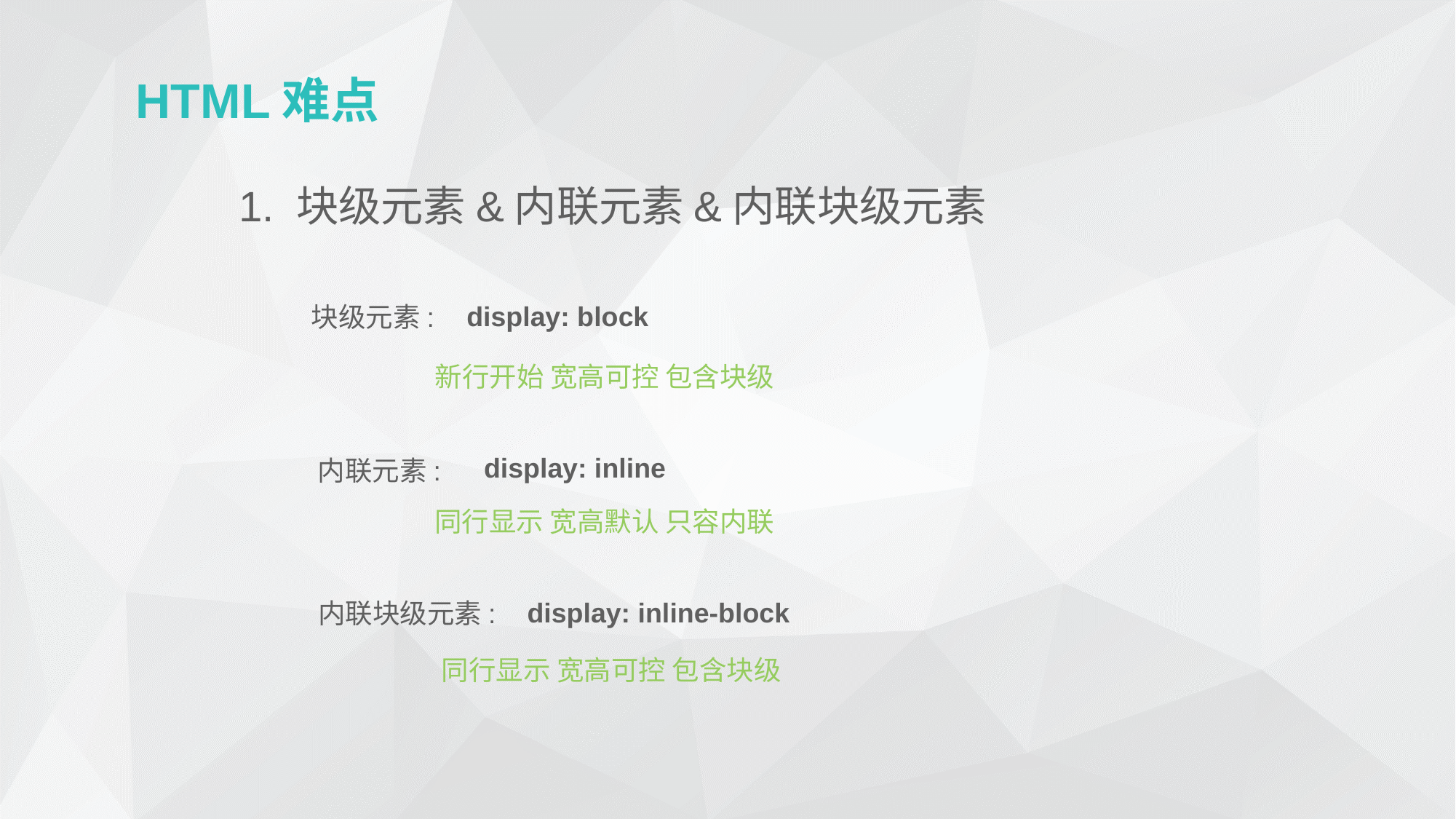

HTML难点
1. 块级元素&内联元素&内联块级元素

display: block
块级元素:
新行开始 宽高可控 包含块级
 display: inline
内联元素:
同行显示 宽高默认 只容内联
 display: inline-block
内联块级元素:
同行显示 宽高可控 包含块级